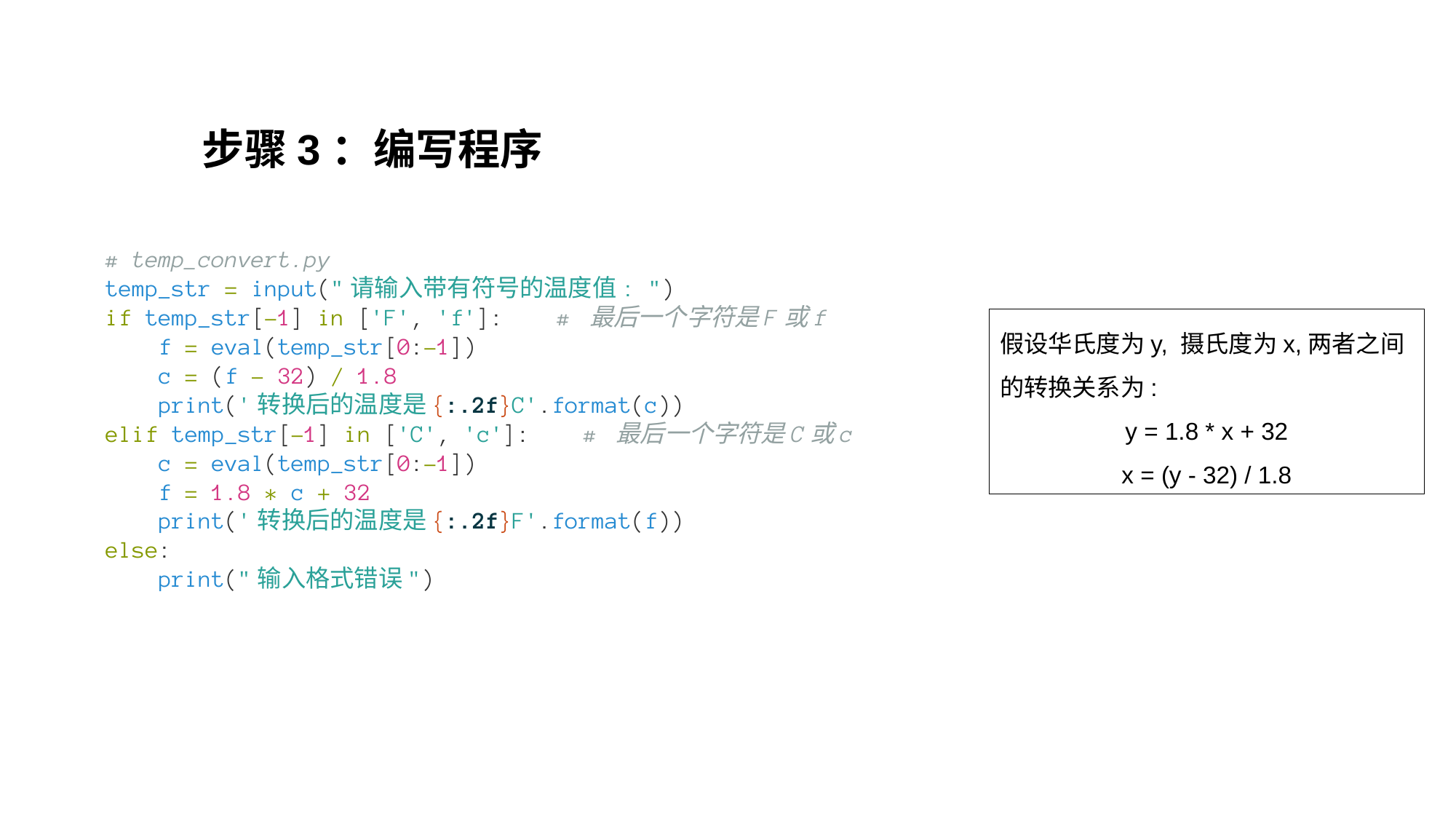

步骤3：编写程序
# temp_convert.py
temp_str = input("请输入带有符号的温度值: ")
if temp_str[-1] in ['F', 'f']:    # 最后一个字符是F或f
    f = eval(temp_str[0:-1])
    c = (f - 32) / 1.8
    print('转换后的温度是{:.2f}C'.format(c))
elif temp_str[-1] in ['C', 'c']:    # 最后一个字符是C或c
    c = eval(temp_str[0:-1])
    f = 1.8 * c + 32
    print('转换后的温度是{:.2f}F'.format(f))
else:
    print("输入格式错误")
假设华氏度为y, 摄氏度为x,两者之间的转换关系为:
y = 1.8 * x + 32
x = (y - 32) / 1.8